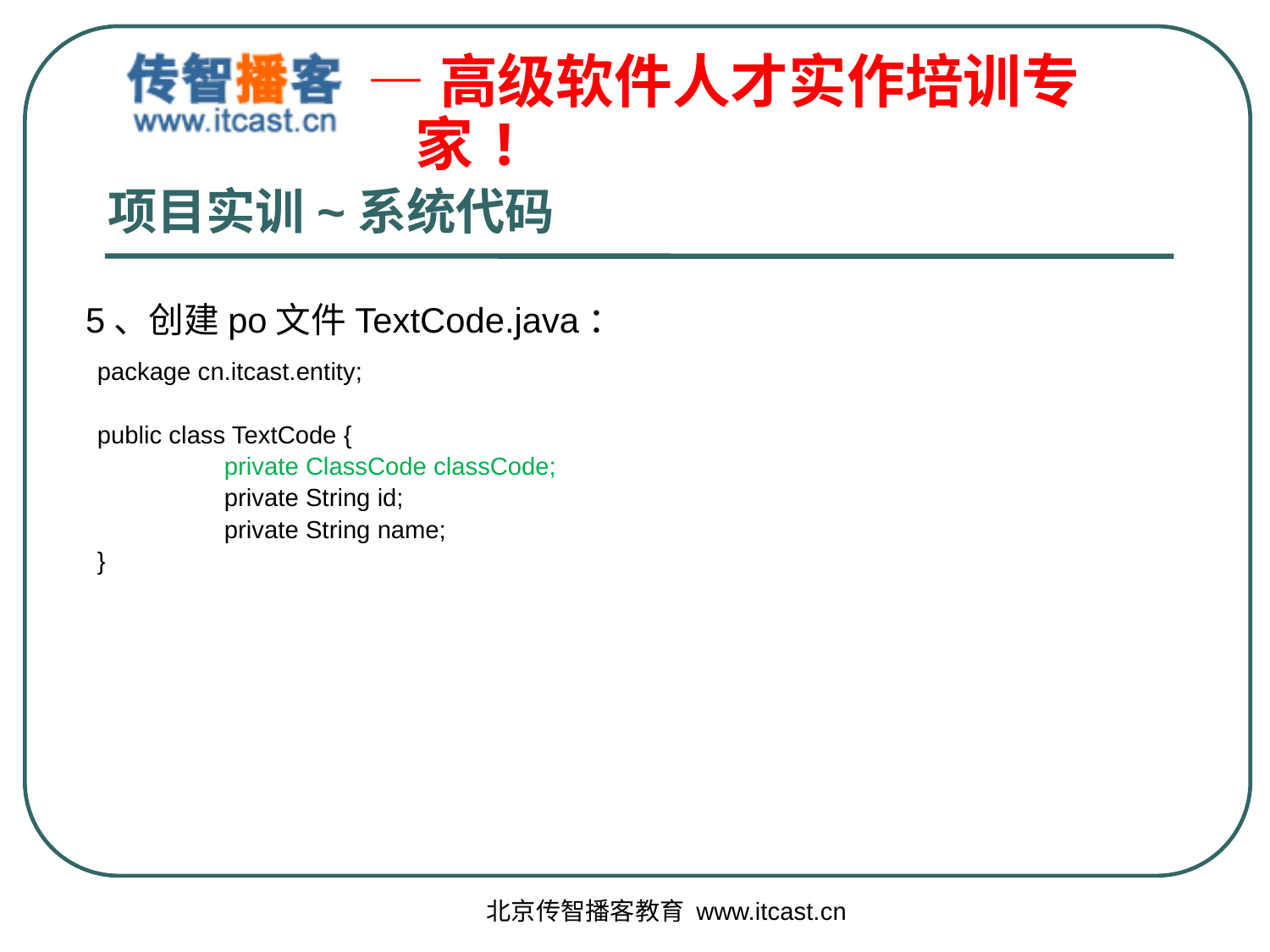

# 项目实训~系统代码
5、创建po文件TextCode.java：
package cn.itcast.entity;

public class TextCode {
	private ClassCode classCode;
	private String id;
	private String name;
}

北京传智播客教育 www.itcast.cn